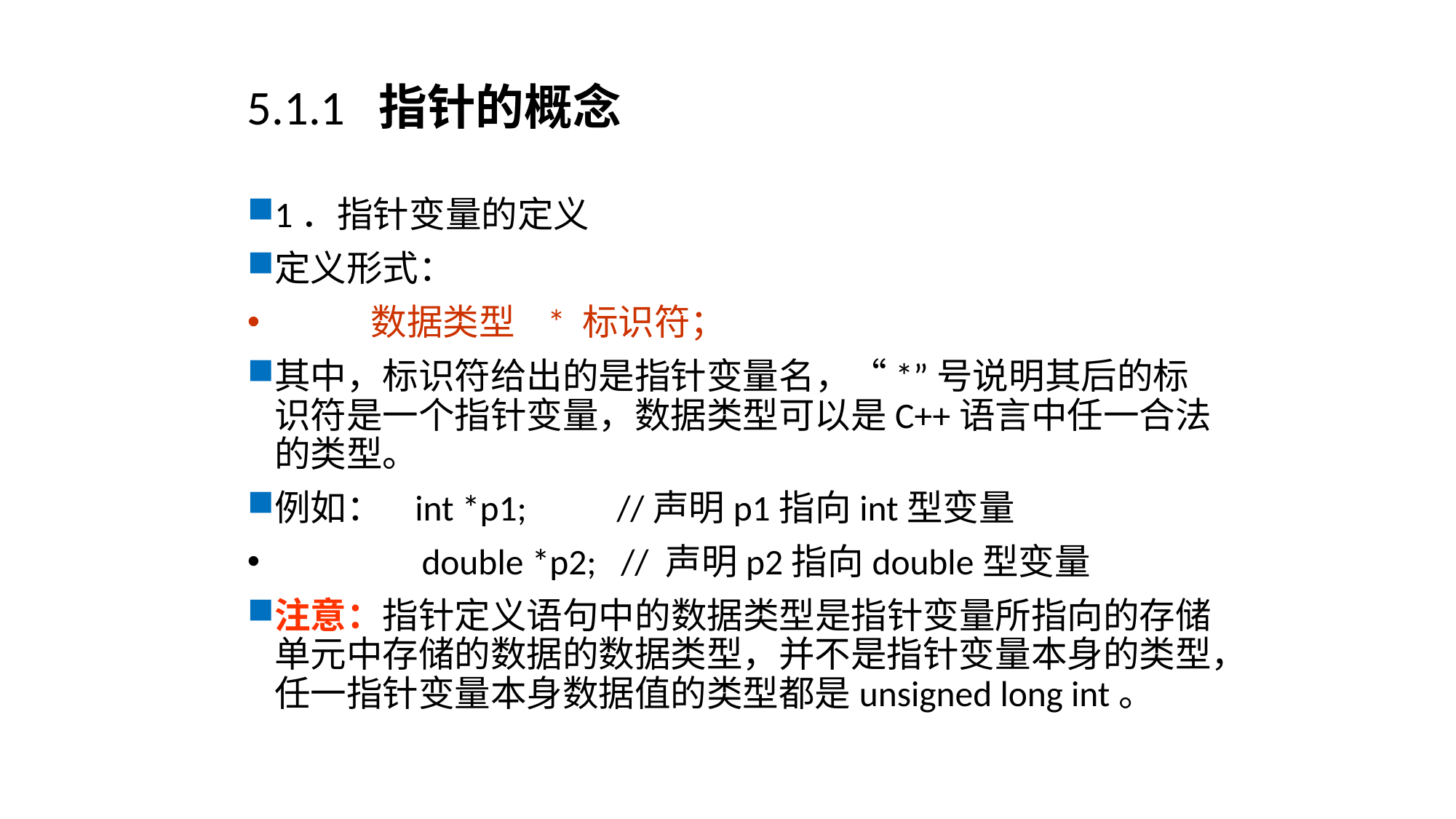

# 5.1.1  指针的概念
1．指针变量的定义
定义形式：
           数据类型   * 标识符；
其中，标识符给出的是指针变量名，“*”号说明其后的标识符是一个指针变量，数据类型可以是C++语言中任一合法的类型。
例如：   int *p1;           //声明p1指向int型变量
                  double *p2;   // 声明p2指向double型变量
注意：指针定义语句中的数据类型是指针变量所指向的存储单元中存储的数据的数据类型，并不是指针变量本身的类型，任一指针变量本身数据值的类型都是unsigned long int。